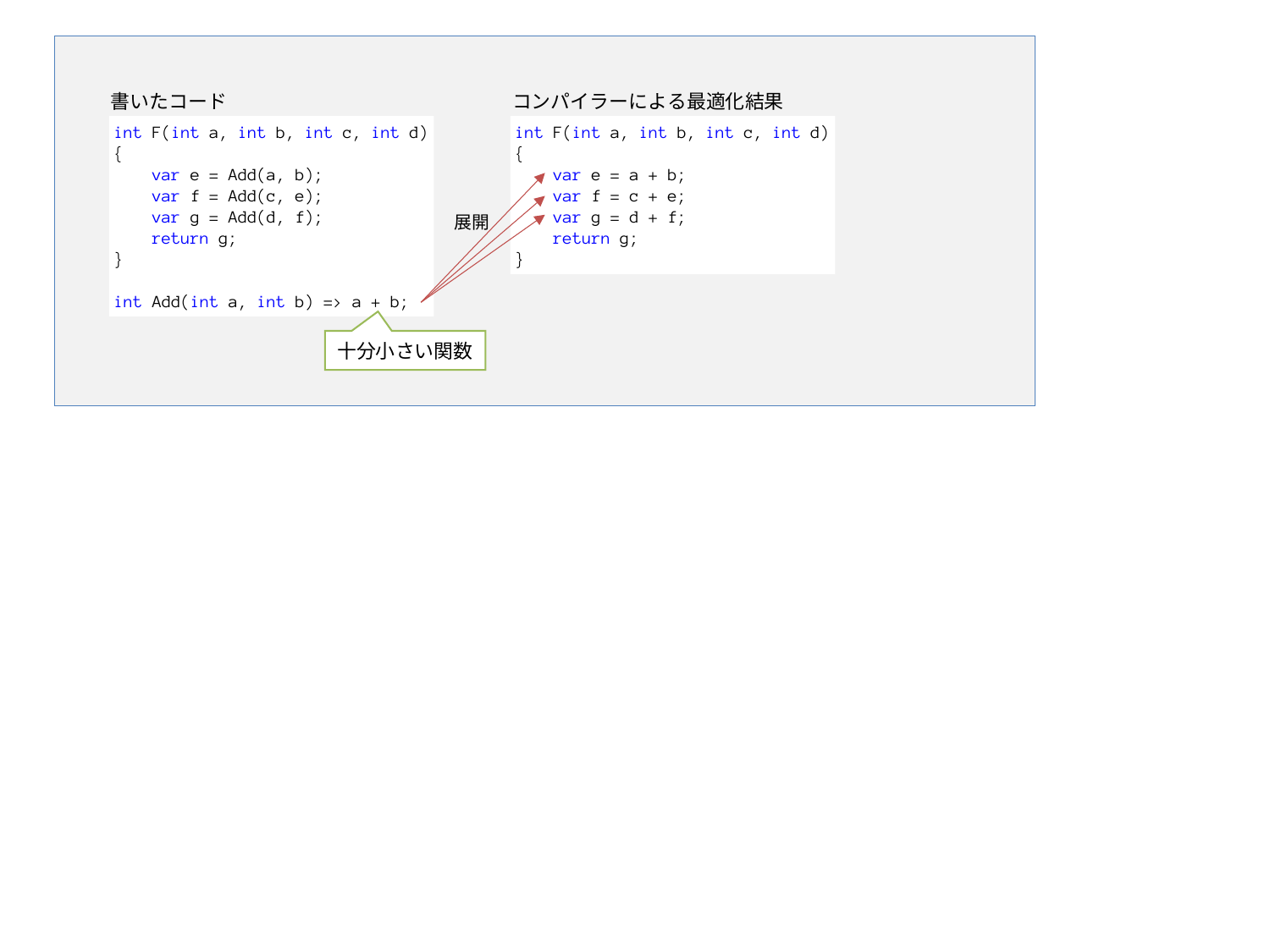

書いたコード
コンパイラーによる最適化結果
int F(int a, int b, int c, int d)
{
    var e = Add(a, b);
    var f = Add(c, e);
    var g = Add(d, f);
    return g;
}

int Add(int a, int b) => a + b;
int F(int a, int b, int c, int d)
{
    var e = a + b;
    var f = c + e;
    var g = d + f;
    return g;
}

展開

十分小さい関数